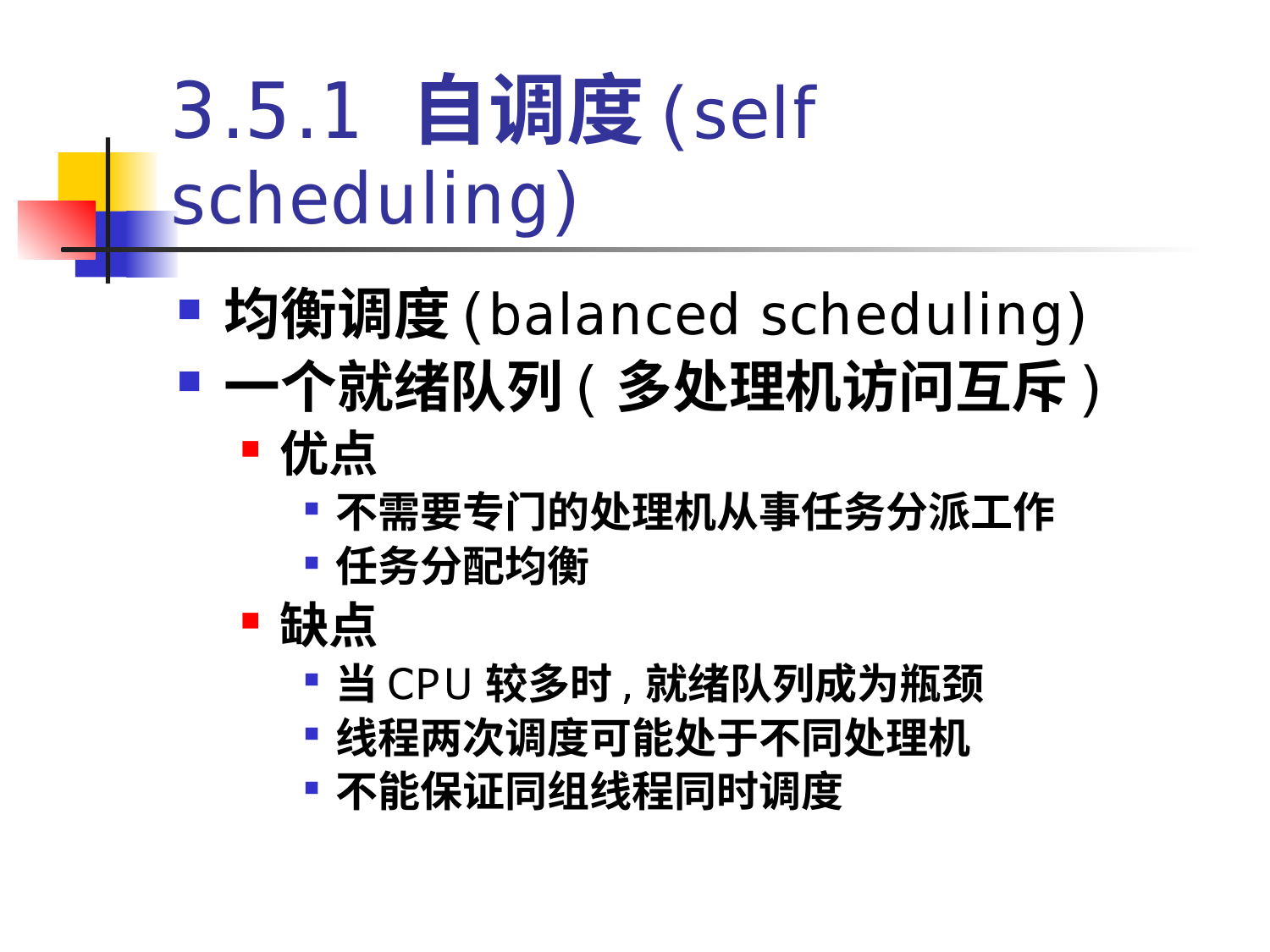

# 3.5.1 自调度(self scheduling)
均衡调度(balanced scheduling)
一个就绪队列(多处理机访问互斥)
优点
不需要专门的处理机从事任务分派工作
任务分配均衡
缺点
当CPU较多时,就绪队列成为瓶颈
线程两次调度可能处于不同处理机
不能保证同组线程同时调度